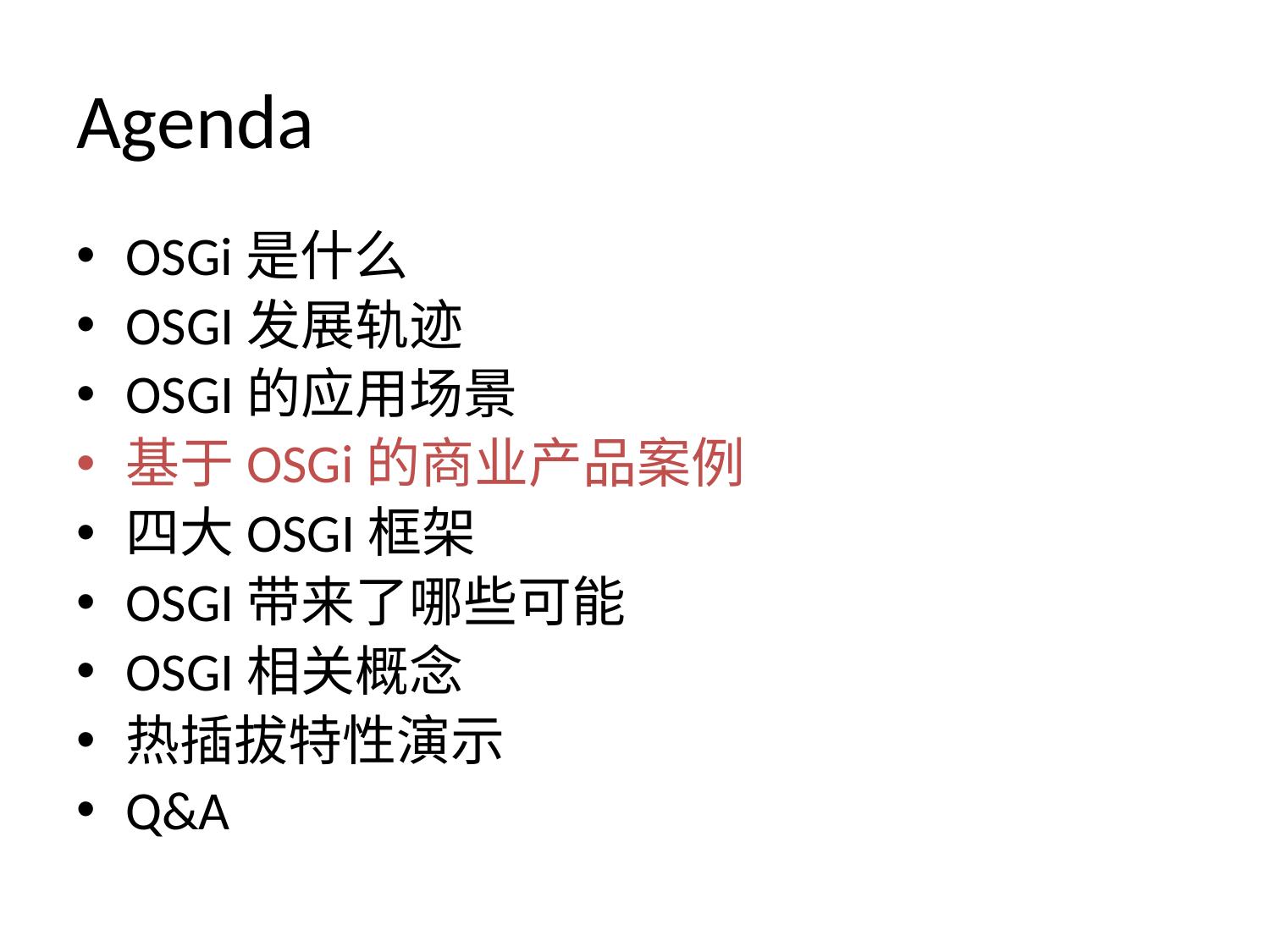

# Agenda
OSGi是什么
OSGI发展轨迹
OSGI的应用场景
基于OSGi的商业产品案例
四大OSGI框架
OSGI带来了哪些可能
OSGI相关概念
热插拔特性演示
Q&A